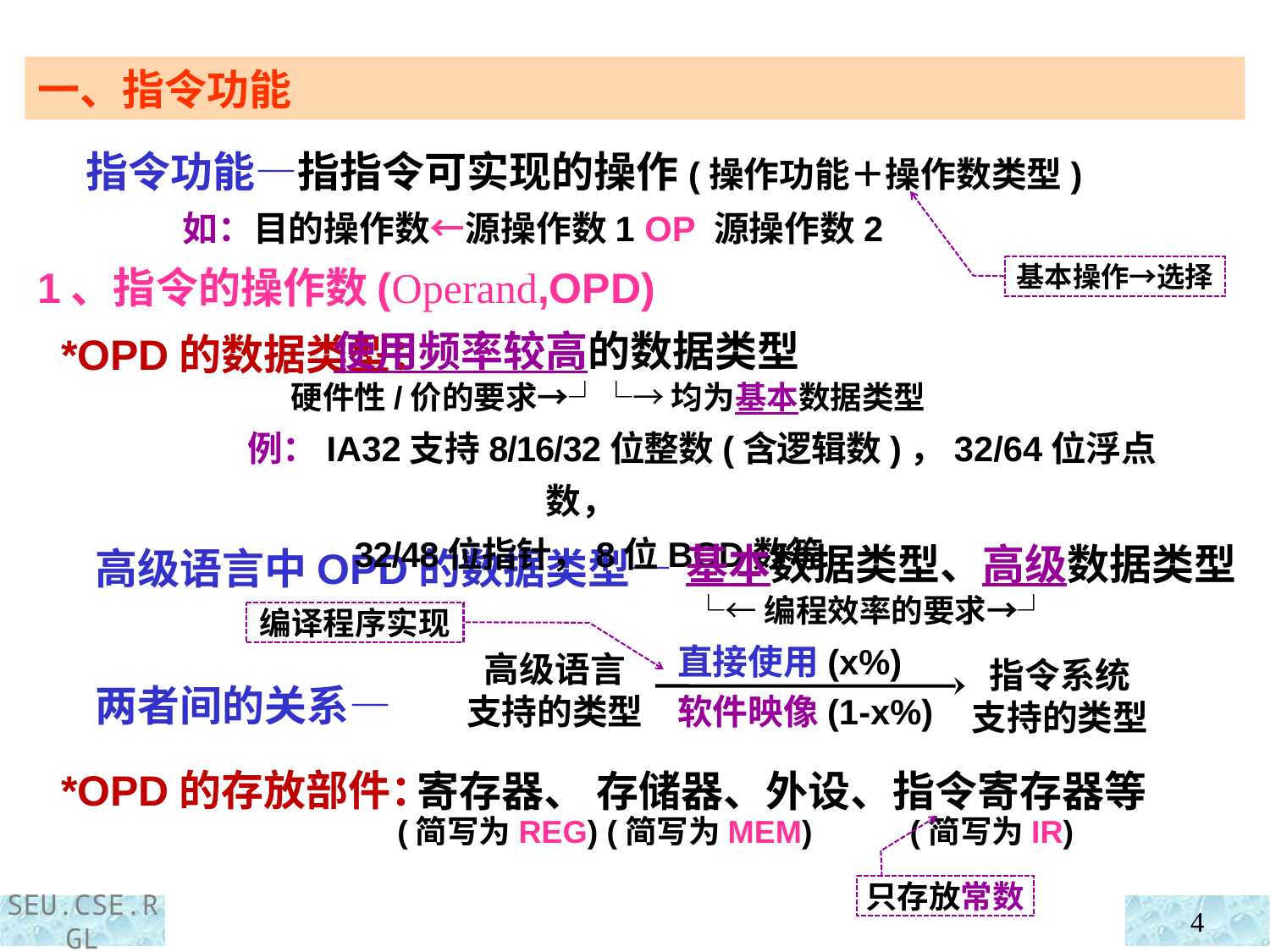

一、指令功能
    指令功能—指指令可实现的操作(操作功能＋操作数类型)
                 如：目的操作数←源操作数1 OP 源操作数2
1、指令的操作数(Operand,OPD)
  *OPD的数据类型：

     高级语言中OPD的数据类型—

     两者间的关系—
  *OPD的存放部件：
基本操作→选择
        使用频率较高的数据类型
     硬件性/价的要求→┘└→ 均为基本数据类型
例：IA32支持8/16/32位整数(含逻辑数)，32/64位浮点数，
            32/48位指针，8位BCD数等
基本数据类型、高级数据类型
 └←编程效率的要求→┘
编译程序实现
直接使用(x%)
高级语言
支持的类型
指令系统
支持的类型

软件映像(1-x%)
 寄存器、 存储器、外设、指令寄存器等
(简写为REG) (简写为MEM)           (简写为IR)
只存放常数
4